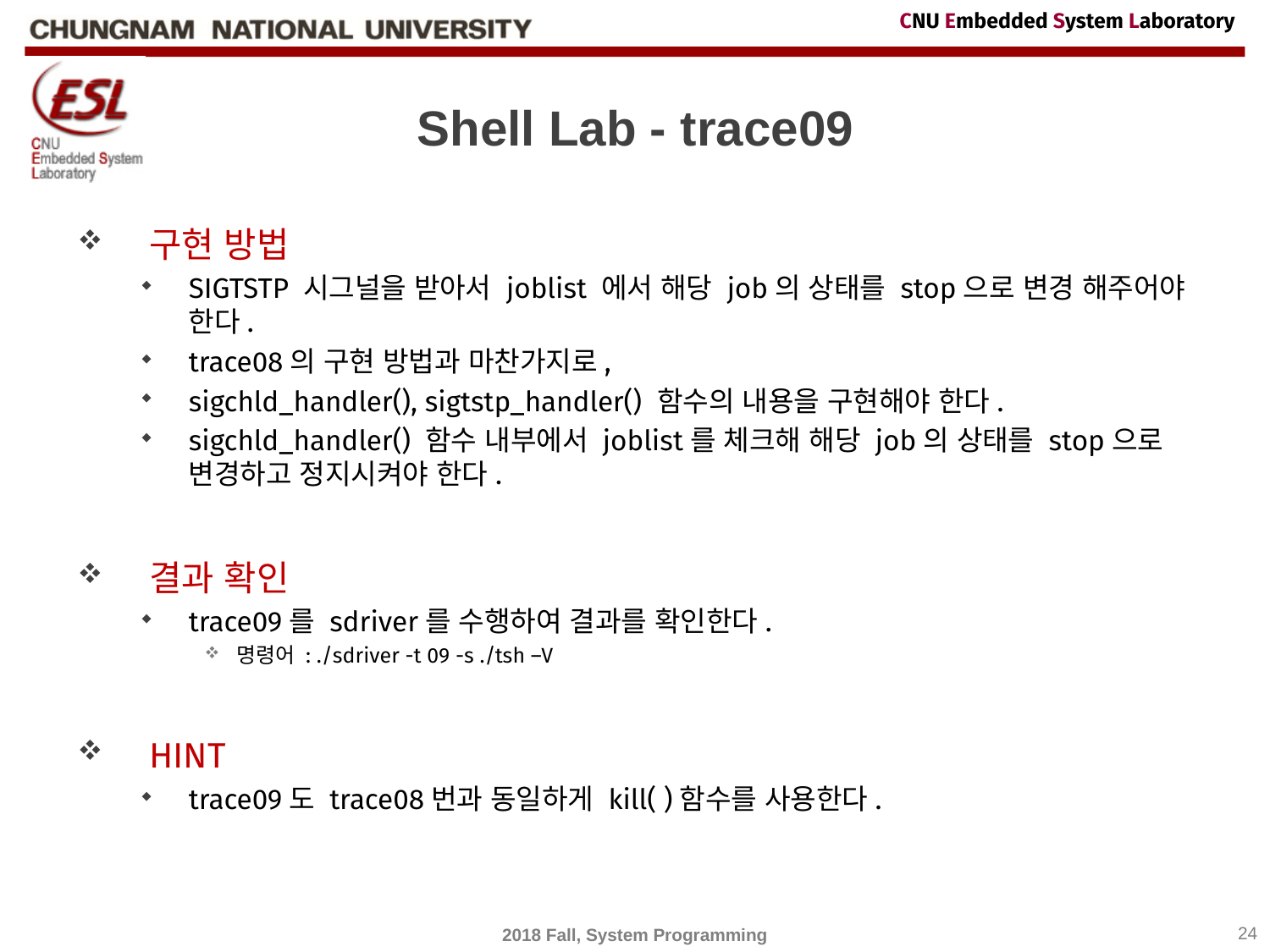

# Shell Lab - trace09
구현 방법
SIGTSTP 시그널을 받아서 joblist 에서 해당 job의 상태를 stop으로 변경 해주어야 한다.
trace08의 구현 방법과 마찬가지로,
sigchld_handler(), sigtstp_handler() 함수의 내용을 구현해야 한다.
sigchld_handler() 함수 내부에서 joblist를 체크해 해당 job의 상태를 stop으로 변경하고 정지시켜야 한다.

결과 확인
trace09를 sdriver를 수행하여 결과를 확인한다.
명령어 : ./sdriver -t 09 -s ./tsh –V

HINT
trace09도 trace08번과 동일하게 kill( )함수를 사용한다.
2018 Fall, System Programming
24